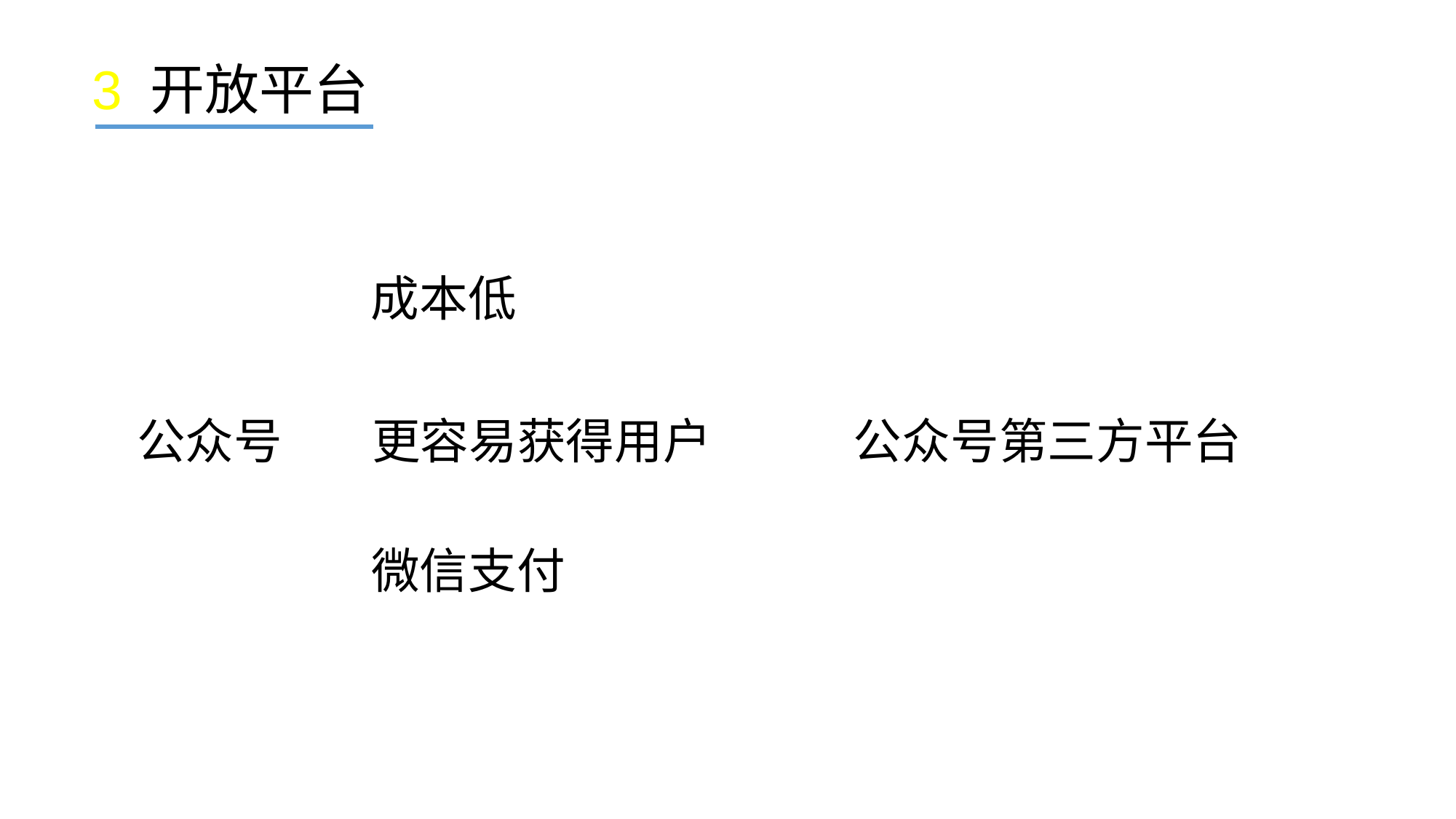

3 开放平台
成本低
公众号第三方平台
更容易获得用户
公众号
微信支付